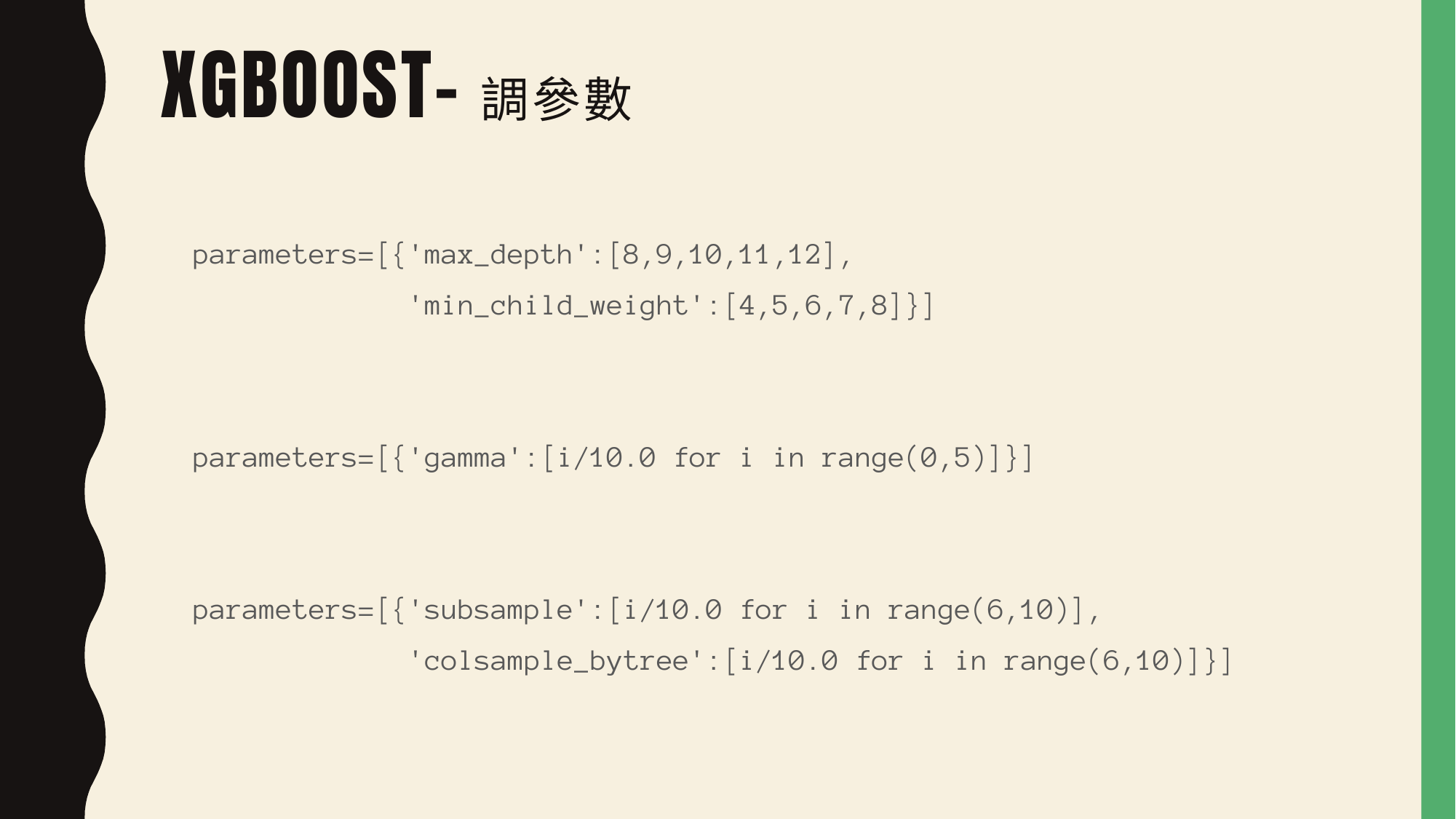

# Xgboost-調參數

  parameters=[{'max_depth':[8,9,10,11,12],
               'min_child_weight':[4,5,6,7,8]}]

  parameters=[{'gamma':[i/10.0 for i in range(0,5)]}]

  parameters=[{'subsample':[i/10.0 for i in range(6,10)],
               'colsample_bytree':[i/10.0 for i in range(6,10)]}]